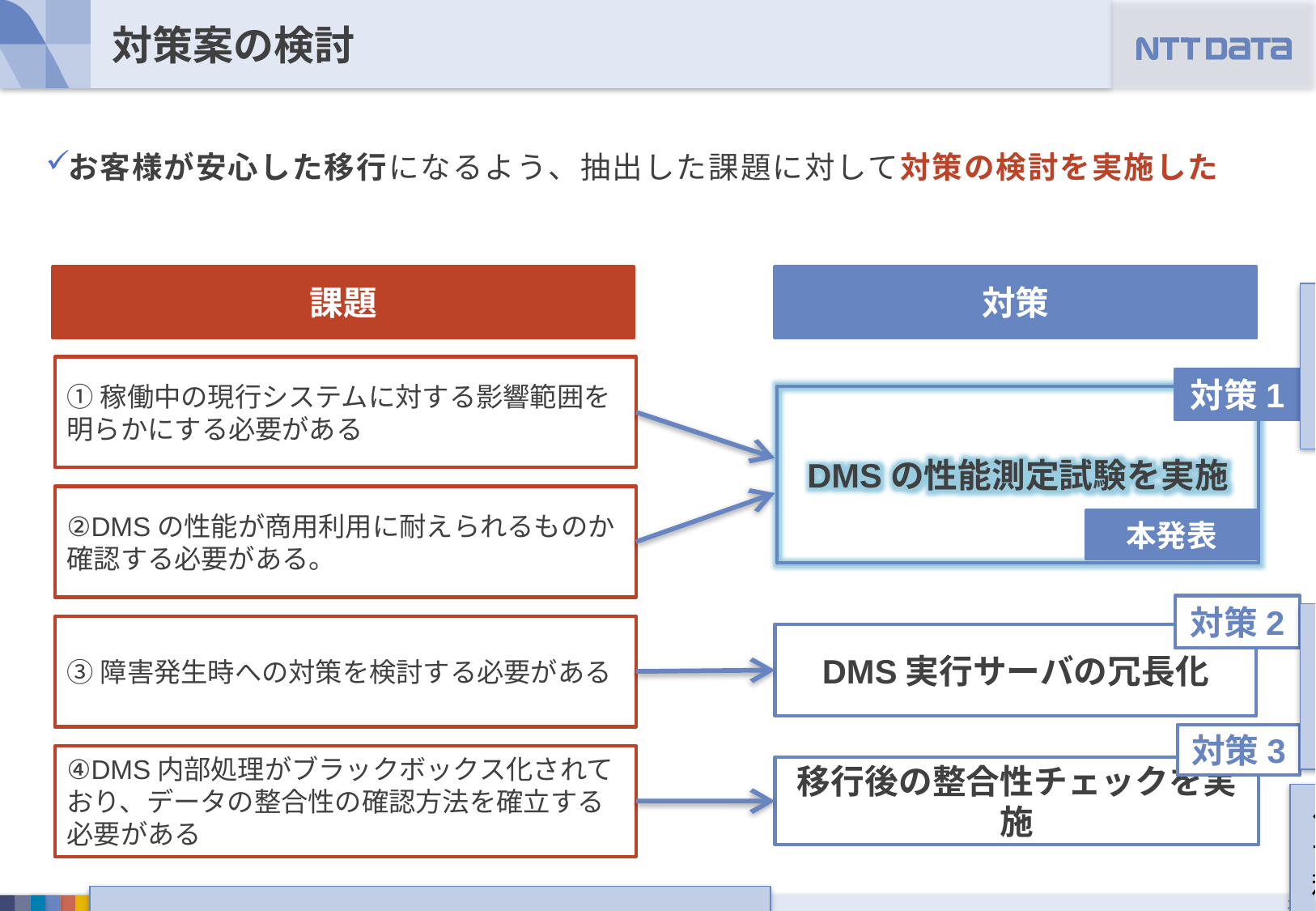

# 対策案の検討
お客様が安心した移行になるよう、抽出した課題に対して対策の検討を実施した

課題
対策
現行システムを含めた
（もう一段深く性能を測定しましたよというニュアンス）
①稼働中の現行システムに対する影響範囲を明らかにする必要がある
対策1
DMSの性能測定試験を実施
②DMSの性能が商用利用に耐えられるものか確認する必要がある。
本発表
対策2
DMS実行サーバの冗長化
網羅的にやりましたアピールには必要
２こ１の簡易説明スライドを対策１のあとに
③障害発生時への対策を検討する必要がある
対策3
移行後の整合性チェックを実施
④DMS内部処理がブラックボックス化されており、データの整合性の確認方法を確立する必要がある
ベンダへの問い合わせのこと（PaaSを利用する上での汎用的なノウハウ）
対策１に絞って、えらーが起こってこんな原因はこれこれで、こんな観点が不足していました。
クリティカルな問題ではなかったんで、